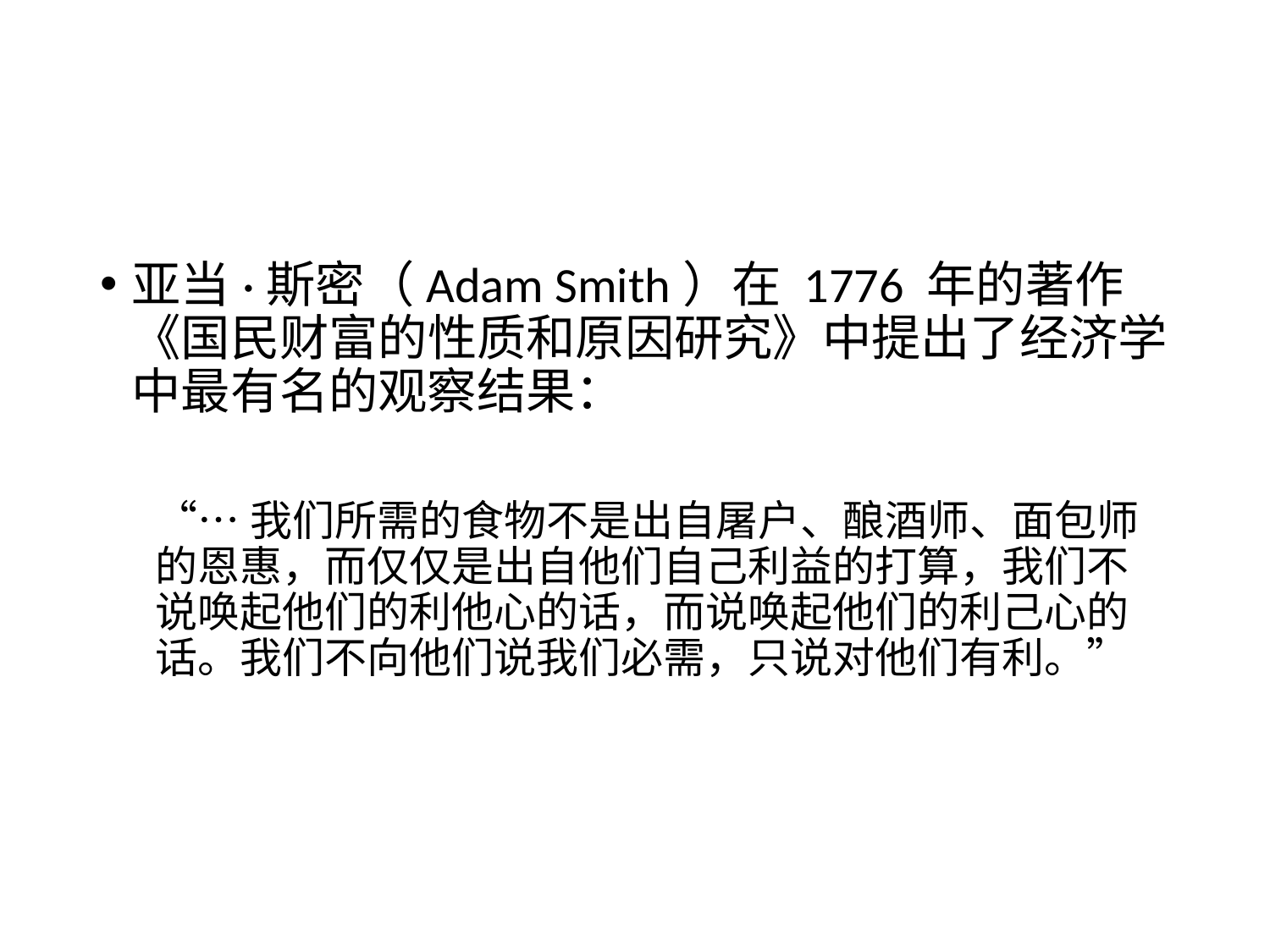

#
亚当·斯密（Adam Smith）在 1776 年的著作《国民财富的性质和原因研究》中提出了经济学中最有名的观察结果：

“…我们所需的食物不是出自屠户、酿酒师、面包师的恩惠，而仅仅是出自他们自己利益的打算，我们不说唤起他们的利他心的话，而说唤起他们的利己心的话。我们不向他们说我们必需，只说对他们有利。”